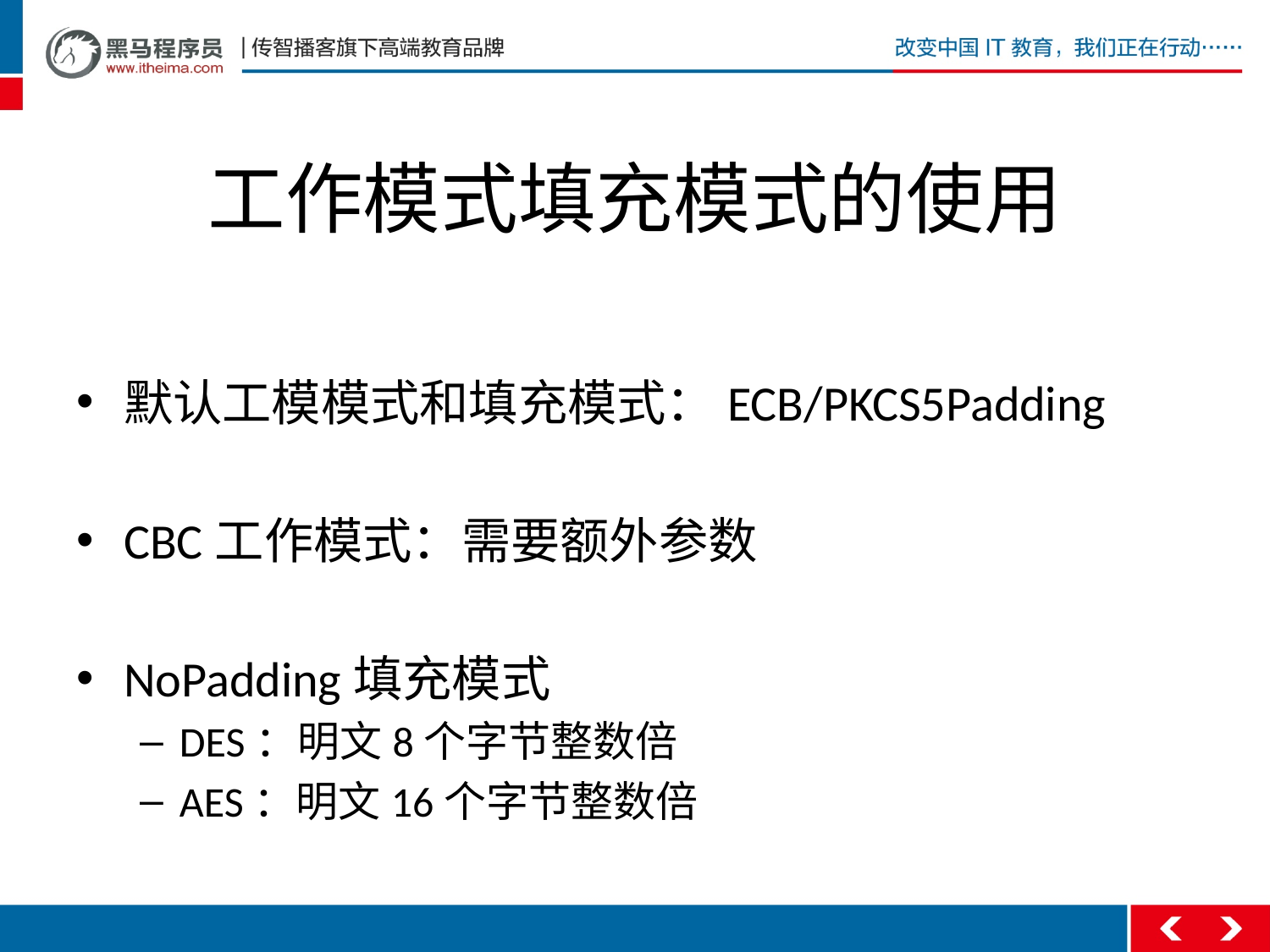

# 工作模式填充模式的使用

默认工模模式和填充模式：ECB/PKCS5Padding

CBC工作模式：需要额外参数

NoPadding填充模式
DES：明文8个字节整数倍
AES：明文16个字节整数倍